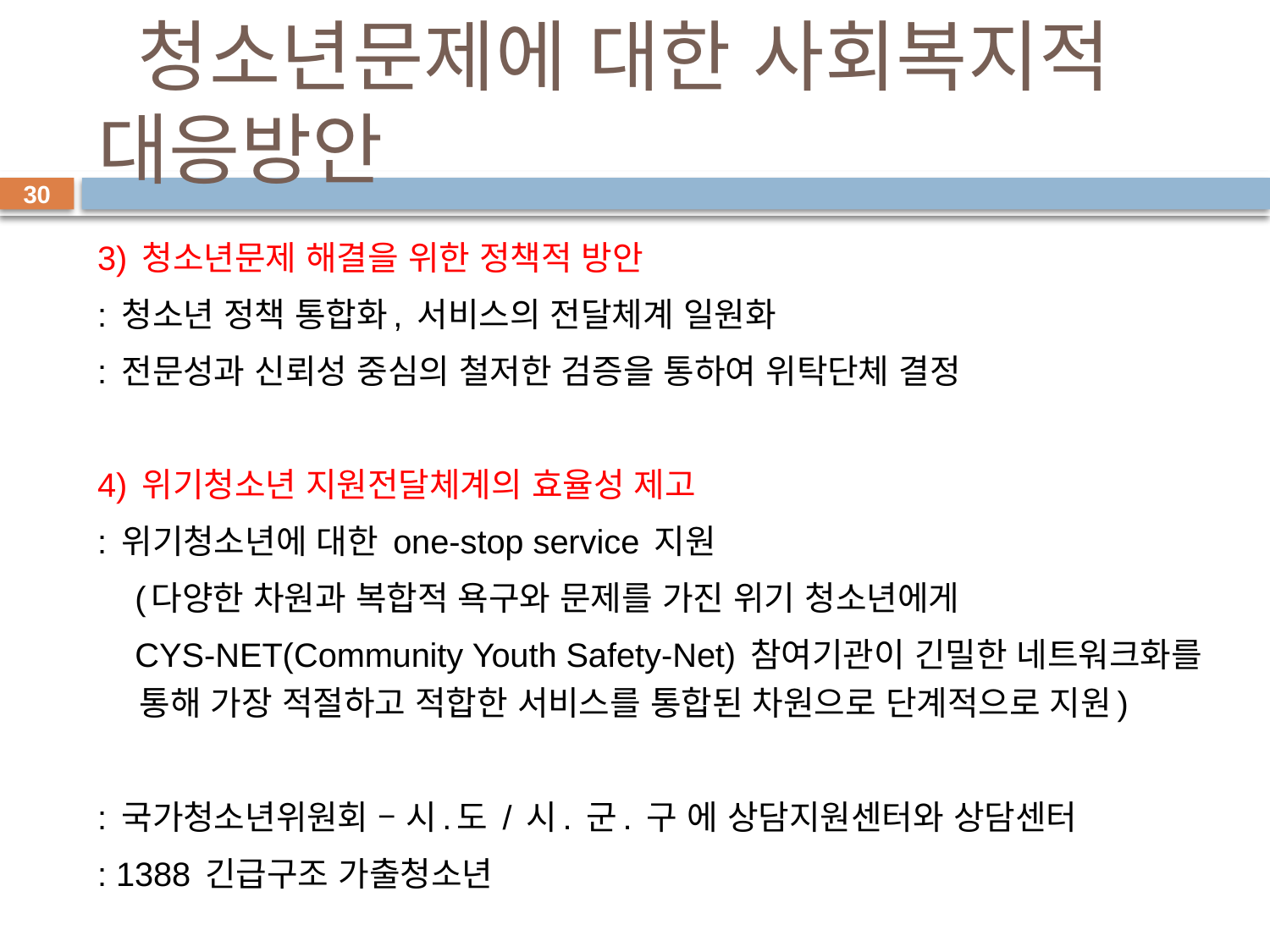

# 청소년문제에 대한 사회복지적 대응방안
30
3) 청소년문제 해결을 위한 정책적 방안
: 청소년 정책 통합화, 서비스의 전달체계 일원화
: 전문성과 신뢰성 중심의 철저한 검증을 통하여 위탁단체 결정

4) 위기청소년 지원전달체계의 효율성 제고
: 위기청소년에 대한 one-stop service 지원
    (다양한 차원과 복합적 욕구와 문제를 가진 위기 청소년에게
    CYS-NET(Community Youth Safety-Net) 참여기관이 긴밀한 네트워크화를 통해 가장 적절하고 적합한 서비스를 통합된 차원으로 단계적으로 지원)

: 국가청소년위원회 – 시.도 / 시. 군. 구 에 상담지원센터와 상담센터
: 1388 긴급구조 가출청소년